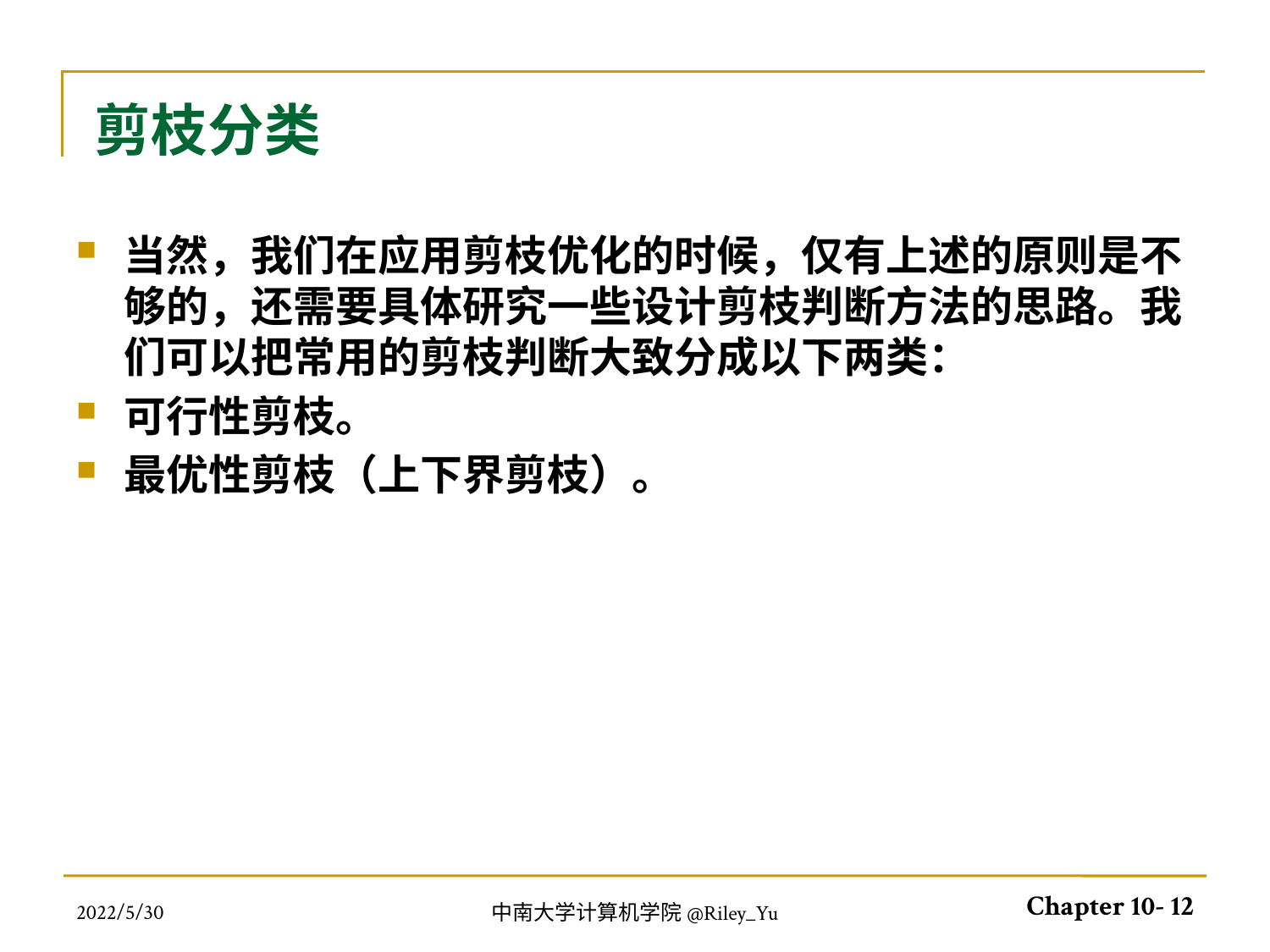

剪枝分类
当然，我们在应用剪枝优化的时候，仅有上述的原则是不够的，还需要具体研究一些设计剪枝判断方法的思路。我们可以把常用的剪枝判断大致分成以下两类：
可行性剪枝。
最优性剪枝（上下界剪枝）。
2022/5/30
Chapter 10- 12
中南大学计算机学院@Riley_Yu